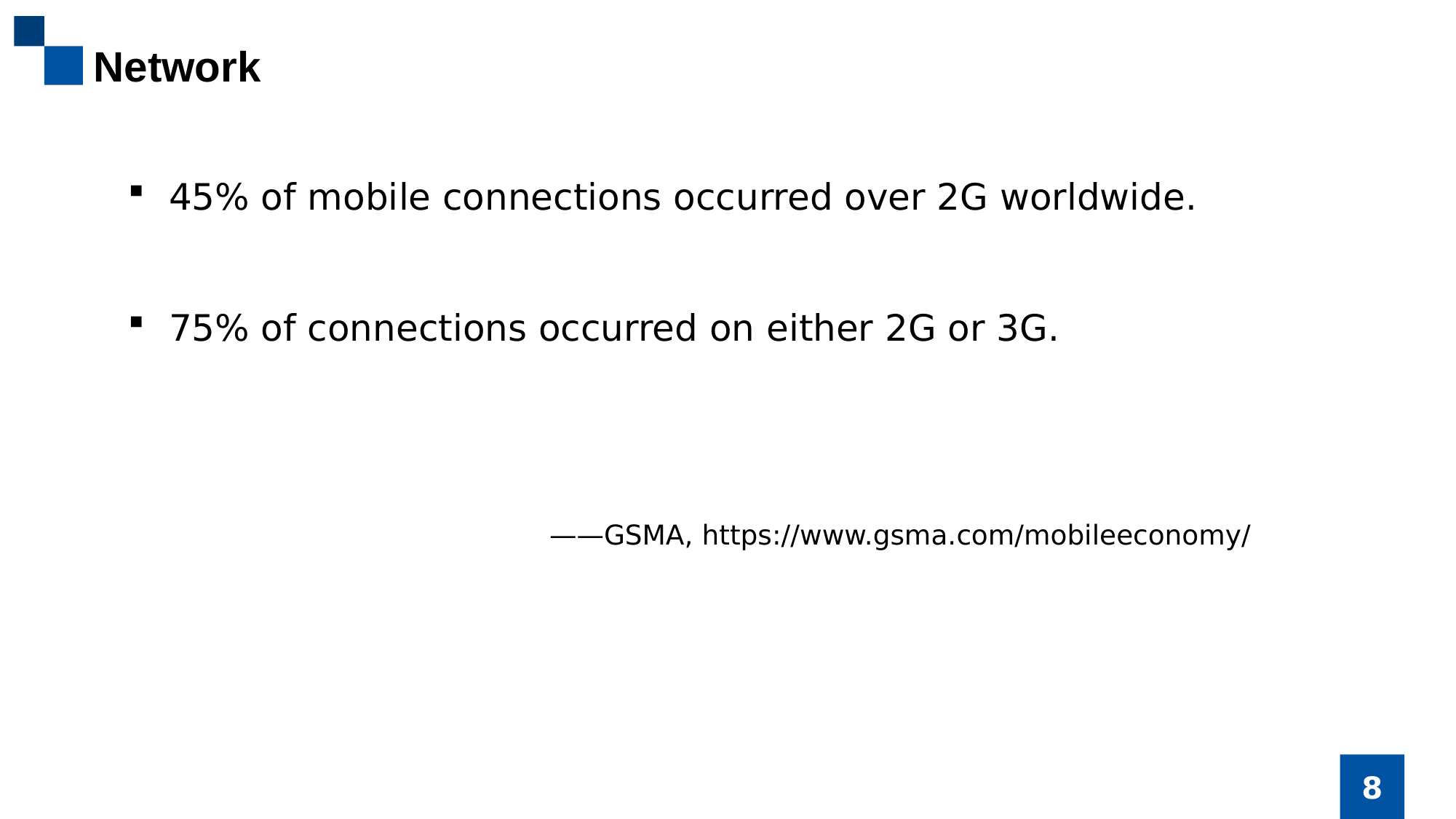

Network
45% of mobile connections occurred over 2G worldwide.

75% of connections occurred on either 2G or 3G.
Hyper-
connected
减少
环境污染
——GSMA, https://www.gsma.com/mobileeconomy/
8